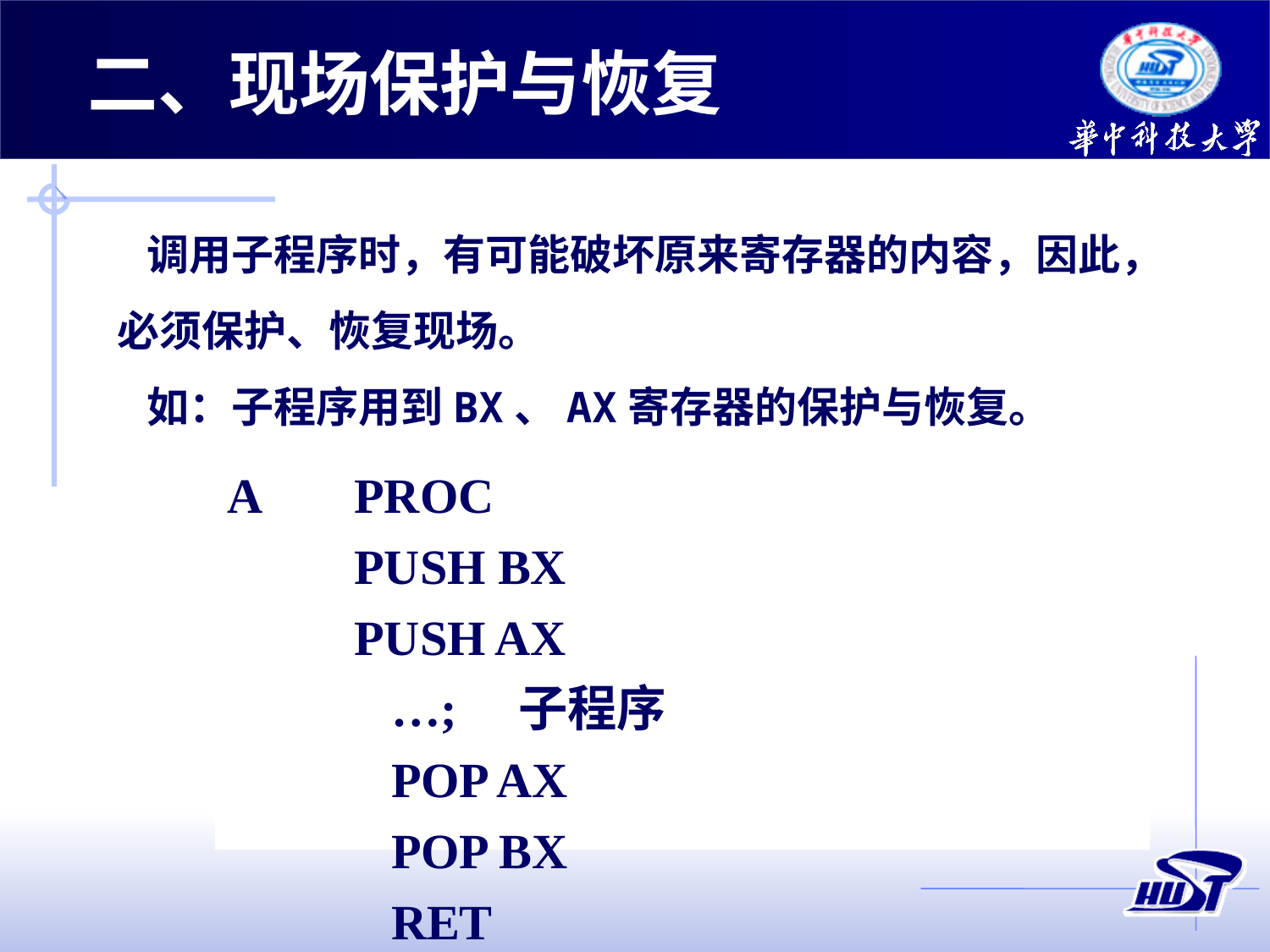

二、现场保护与恢复
  调用子程序时，有可能破坏原来寄存器的内容，因此，必须保护、恢复现场。
  如：子程序用到BX、AX寄存器的保护与恢复。
A	PROC
	PUSH BX
	PUSH AX
	…; 	子程序
	POP AX
	POP BX
	RET
A	ENDP